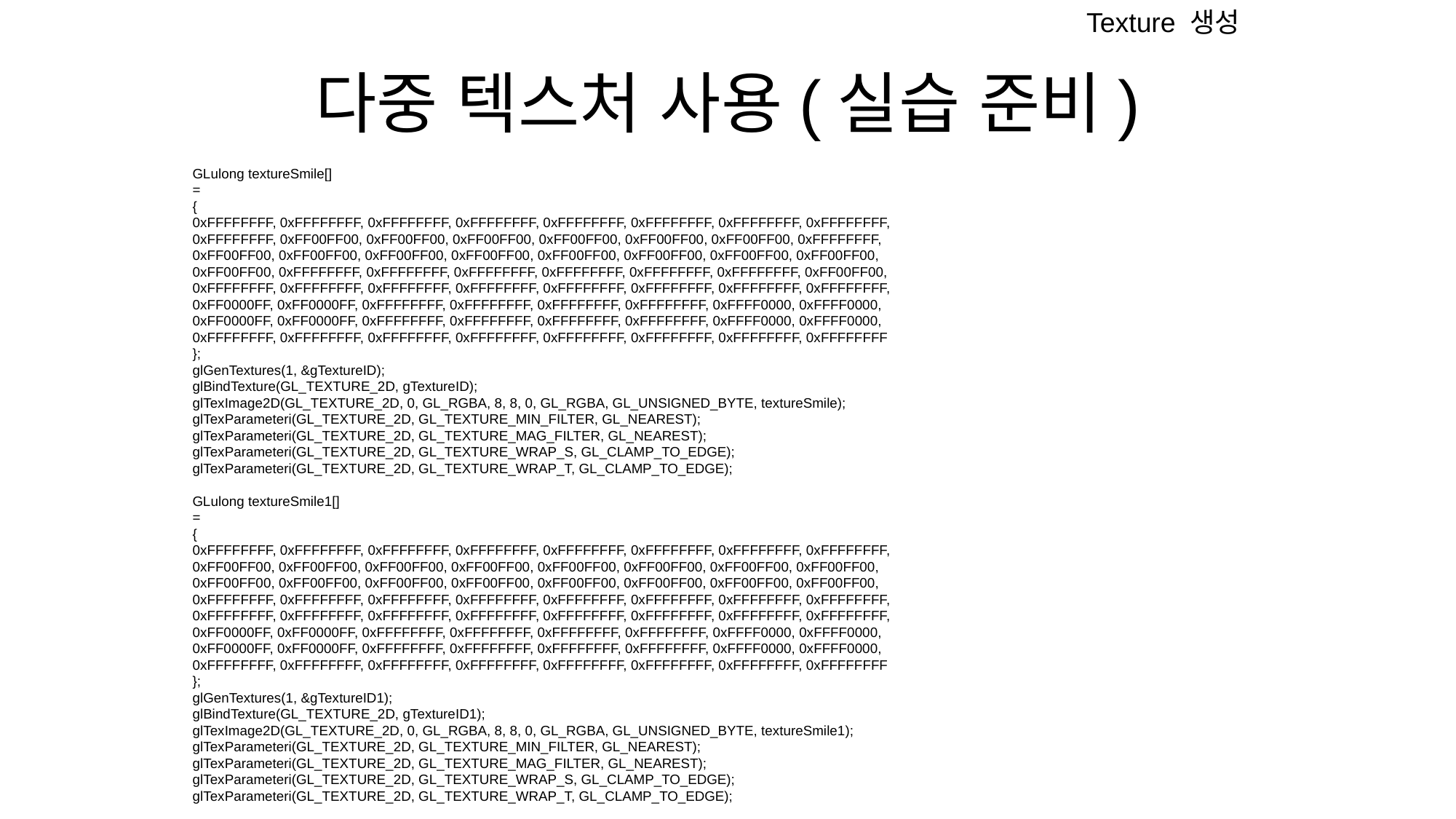

Texture 생성
# 다중 텍스처 사용(실습 준비)
GLulong textureSmile[]
=
{
0xFFFFFFFF, 0xFFFFFFFF, 0xFFFFFFFF, 0xFFFFFFFF, 0xFFFFFFFF, 0xFFFFFFFF, 0xFFFFFFFF, 0xFFFFFFFF,
0xFFFFFFFF, 0xFF00FF00, 0xFF00FF00, 0xFF00FF00, 0xFF00FF00, 0xFF00FF00, 0xFF00FF00, 0xFFFFFFFF,
0xFF00FF00, 0xFF00FF00, 0xFF00FF00, 0xFF00FF00, 0xFF00FF00, 0xFF00FF00, 0xFF00FF00, 0xFF00FF00,
0xFF00FF00, 0xFFFFFFFF, 0xFFFFFFFF, 0xFFFFFFFF, 0xFFFFFFFF, 0xFFFFFFFF, 0xFFFFFFFF, 0xFF00FF00,
0xFFFFFFFF, 0xFFFFFFFF, 0xFFFFFFFF, 0xFFFFFFFF, 0xFFFFFFFF, 0xFFFFFFFF, 0xFFFFFFFF, 0xFFFFFFFF,
0xFF0000FF, 0xFF0000FF, 0xFFFFFFFF, 0xFFFFFFFF, 0xFFFFFFFF, 0xFFFFFFFF, 0xFFFF0000, 0xFFFF0000,
0xFF0000FF, 0xFF0000FF, 0xFFFFFFFF, 0xFFFFFFFF, 0xFFFFFFFF, 0xFFFFFFFF, 0xFFFF0000, 0xFFFF0000,
0xFFFFFFFF, 0xFFFFFFFF, 0xFFFFFFFF, 0xFFFFFFFF, 0xFFFFFFFF, 0xFFFFFFFF, 0xFFFFFFFF, 0xFFFFFFFF
};
glGenTextures(1, &gTextureID);
glBindTexture(GL_TEXTURE_2D, gTextureID);
glTexImage2D(GL_TEXTURE_2D, 0, GL_RGBA, 8, 8, 0, GL_RGBA, GL_UNSIGNED_BYTE, textureSmile);
glTexParameteri(GL_TEXTURE_2D, GL_TEXTURE_MIN_FILTER, GL_NEAREST);
glTexParameteri(GL_TEXTURE_2D, GL_TEXTURE_MAG_FILTER, GL_NEAREST);
glTexParameteri(GL_TEXTURE_2D, GL_TEXTURE_WRAP_S, GL_CLAMP_TO_EDGE);
glTexParameteri(GL_TEXTURE_2D, GL_TEXTURE_WRAP_T, GL_CLAMP_TO_EDGE);

GLulong textureSmile1[]
=
{
0xFFFFFFFF, 0xFFFFFFFF, 0xFFFFFFFF, 0xFFFFFFFF, 0xFFFFFFFF, 0xFFFFFFFF, 0xFFFFFFFF, 0xFFFFFFFF,
0xFF00FF00, 0xFF00FF00, 0xFF00FF00, 0xFF00FF00, 0xFF00FF00, 0xFF00FF00, 0xFF00FF00, 0xFF00FF00,
0xFF00FF00, 0xFF00FF00, 0xFF00FF00, 0xFF00FF00, 0xFF00FF00, 0xFF00FF00, 0xFF00FF00, 0xFF00FF00,
0xFFFFFFFF, 0xFFFFFFFF, 0xFFFFFFFF, 0xFFFFFFFF, 0xFFFFFFFF, 0xFFFFFFFF, 0xFFFFFFFF, 0xFFFFFFFF,
0xFFFFFFFF, 0xFFFFFFFF, 0xFFFFFFFF, 0xFFFFFFFF, 0xFFFFFFFF, 0xFFFFFFFF, 0xFFFFFFFF, 0xFFFFFFFF,
0xFF0000FF, 0xFF0000FF, 0xFFFFFFFF, 0xFFFFFFFF, 0xFFFFFFFF, 0xFFFFFFFF, 0xFFFF0000, 0xFFFF0000,
0xFF0000FF, 0xFF0000FF, 0xFFFFFFFF, 0xFFFFFFFF, 0xFFFFFFFF, 0xFFFFFFFF, 0xFFFF0000, 0xFFFF0000,
0xFFFFFFFF, 0xFFFFFFFF, 0xFFFFFFFF, 0xFFFFFFFF, 0xFFFFFFFF, 0xFFFFFFFF, 0xFFFFFFFF, 0xFFFFFFFF
};
glGenTextures(1, &gTextureID1);
glBindTexture(GL_TEXTURE_2D, gTextureID1);
glTexImage2D(GL_TEXTURE_2D, 0, GL_RGBA, 8, 8, 0, GL_RGBA, GL_UNSIGNED_BYTE, textureSmile1);
glTexParameteri(GL_TEXTURE_2D, GL_TEXTURE_MIN_FILTER, GL_NEAREST);
glTexParameteri(GL_TEXTURE_2D, GL_TEXTURE_MAG_FILTER, GL_NEAREST);
glTexParameteri(GL_TEXTURE_2D, GL_TEXTURE_WRAP_S, GL_CLAMP_TO_EDGE);
glTexParameteri(GL_TEXTURE_2D, GL_TEXTURE_WRAP_T, GL_CLAMP_TO_EDGE);